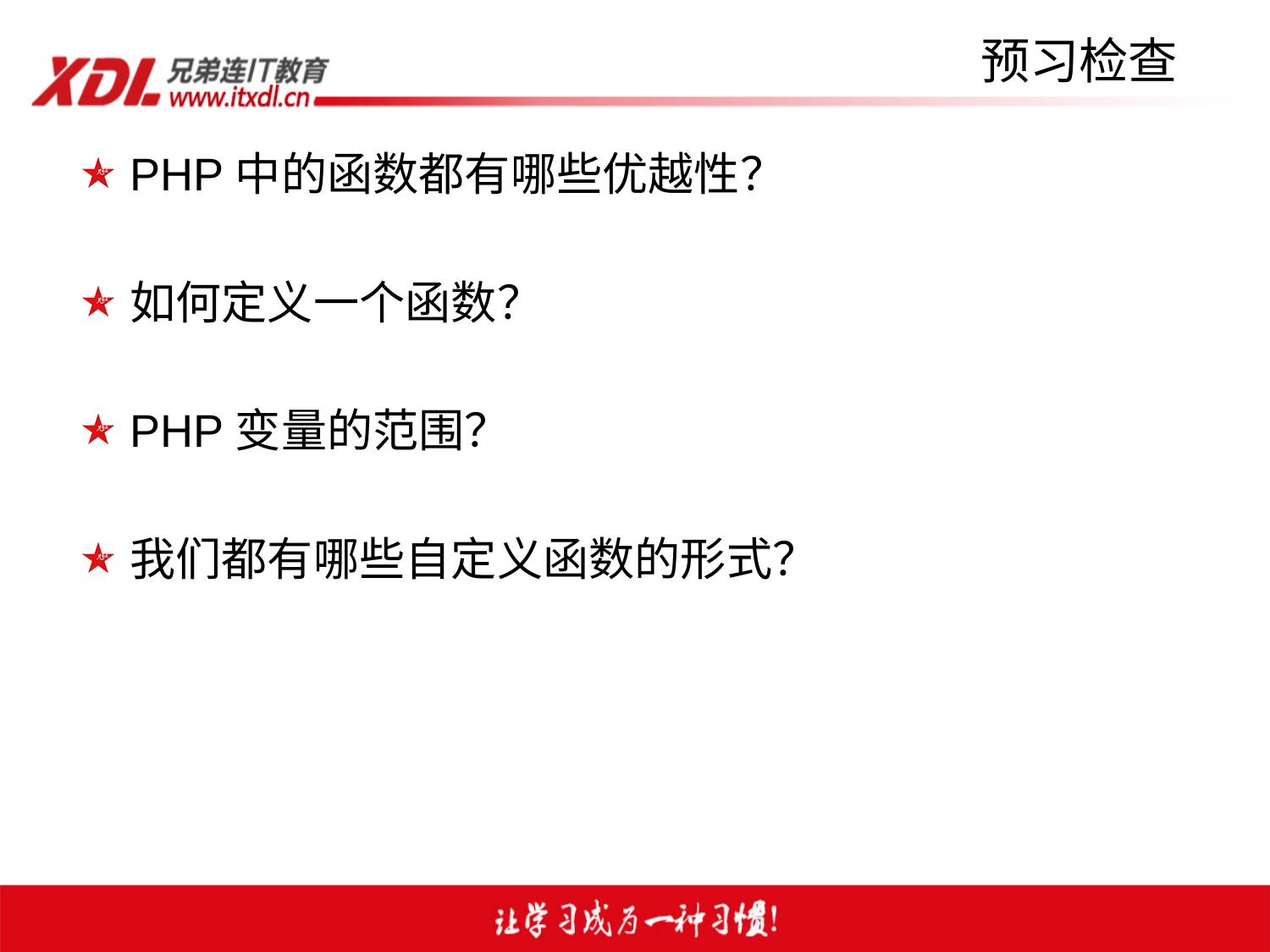

# 预习检查
PHP中的函数都有哪些优越性？

如何定义一个函数？

PHP变量的范围？

我们都有哪些自定义函数的形式？